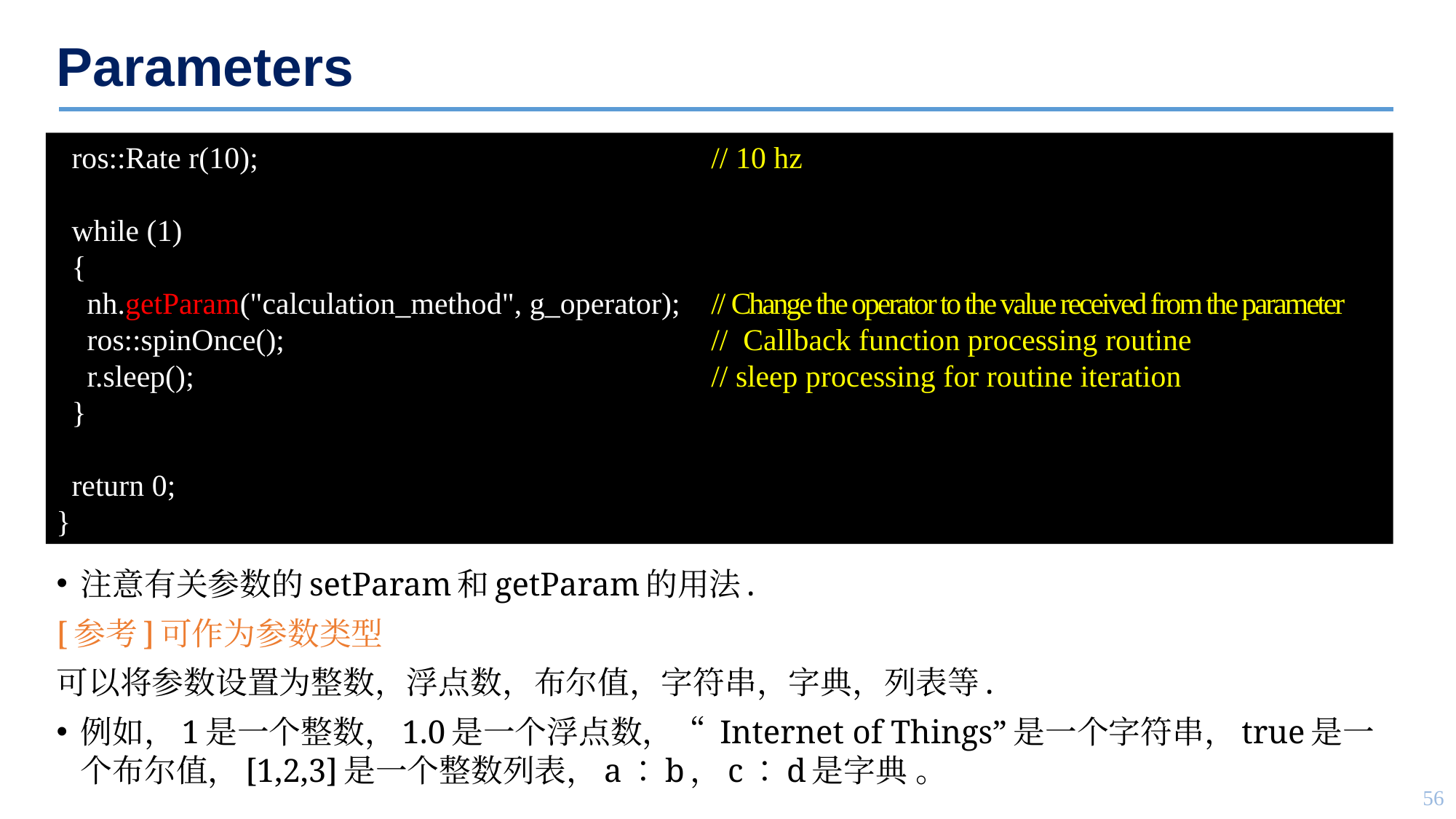

# Parameters
  ros::Rate r(10); 					// 10 hz

  while (1)
  {
    nh.getParam("calculation_method", g_operator);  	// Change the operator to the value received from the parameter
    ros::spinOnce();  				//  Callback function processing routine
    r.sleep();        					// sleep processing for routine iteration
  }

  return 0;
}
注意有关参数的setParam和getParam的用法.
[参考]可作为参数类型
可以将参数设置为整数，浮点数，布尔值，字符串，字典，列表等.
例如，1是一个整数，1.0是一个浮点数，“ Internet of Things”是一个字符串，true是一个布尔值，[1,2,3]是一个整数列表，a：b，c：d是字典 。
56